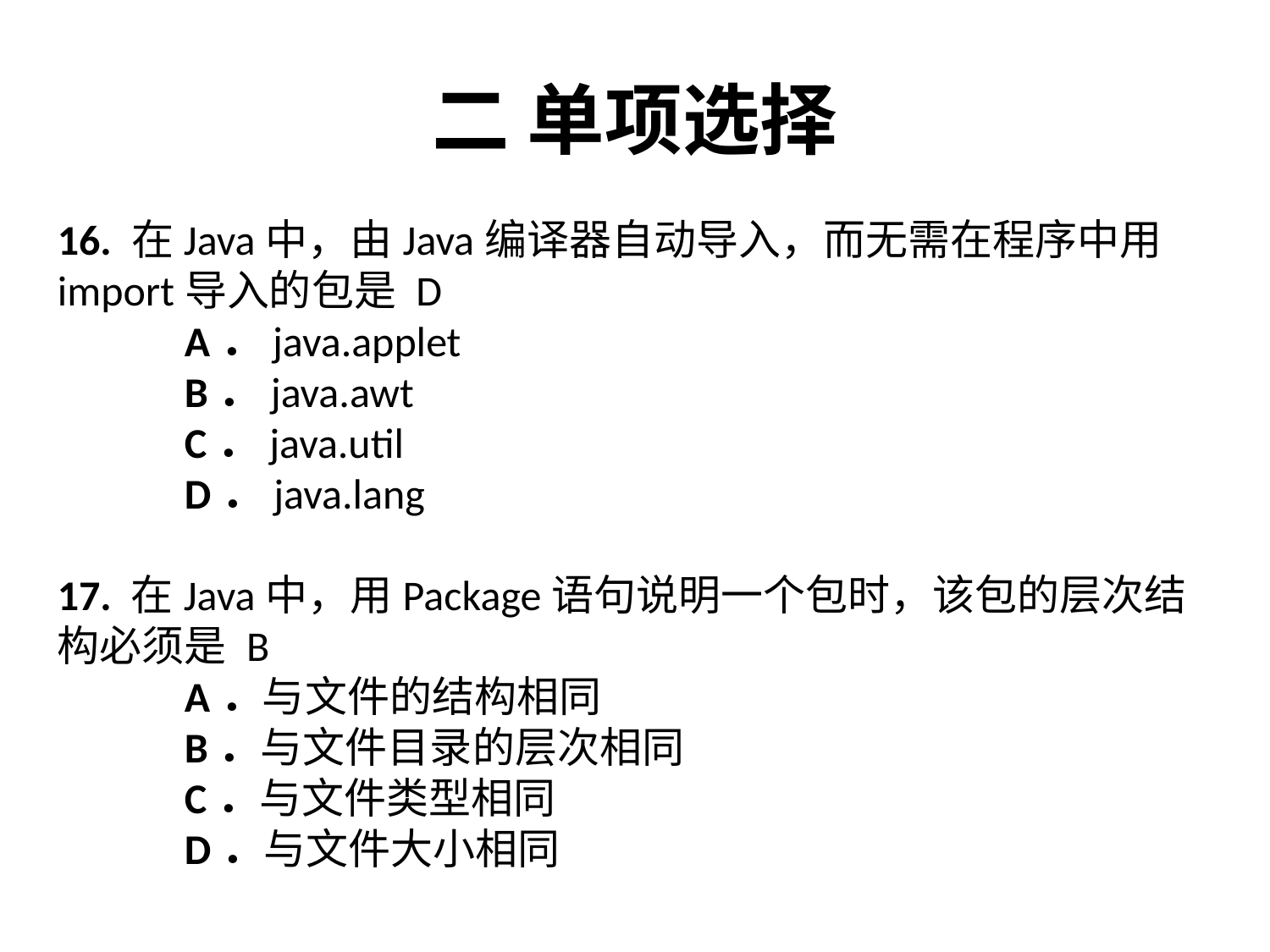

# 二 单项选择
16. 在Java中，由Java编译器自动导入，而无需在程序中用import导入的包是 D
	A．java.applet
	B．java.awt
	C．java.util
	D．java.lang
17. 在Java中，用Package语句说明一个包时，该包的层次结构必须是 B
	A．与文件的结构相同
	B．与文件目录的层次相同
	C．与文件类型相同
	D．与文件大小相同